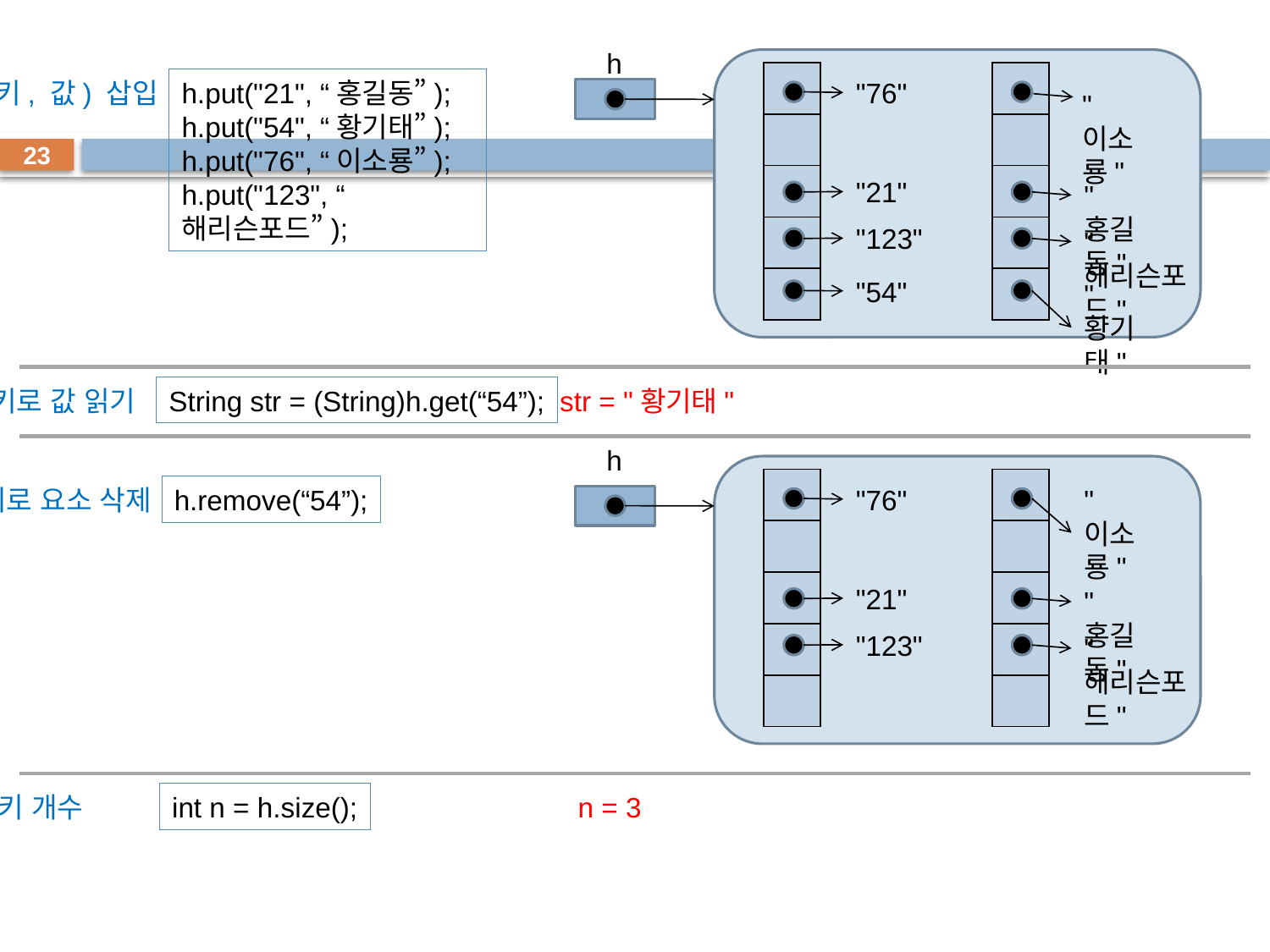

h

|  |
| --- |
|  |
|  |
|  |
|  |
|  |
| --- |
|  |
|  |
|  |
|  |
(키, 값) 삽입
h.put("21", “홍길동”);
h.put("54", “황기태”);
h.put("76", “이소룡”);
h.put("123", “해리슨포드”);
"76"

"이소룡"

23
"21"
"홍길동"

"123"
"해리슨포드"

"54"
"황기태"

키로 값 읽기
String str = (String)h.get(“54”);
str = "황기태"
h

|  |
| --- |
|  |
|  |
|  |
|  |
|  |
| --- |
|  |
|  |
|  |
|  |
키로 요소 삭제
h.remove(“54”);
"76"
"이소룡"

"21"
"홍길동"

"123"
"해리슨포드"

키 개수
int n = h.size();
n = 3